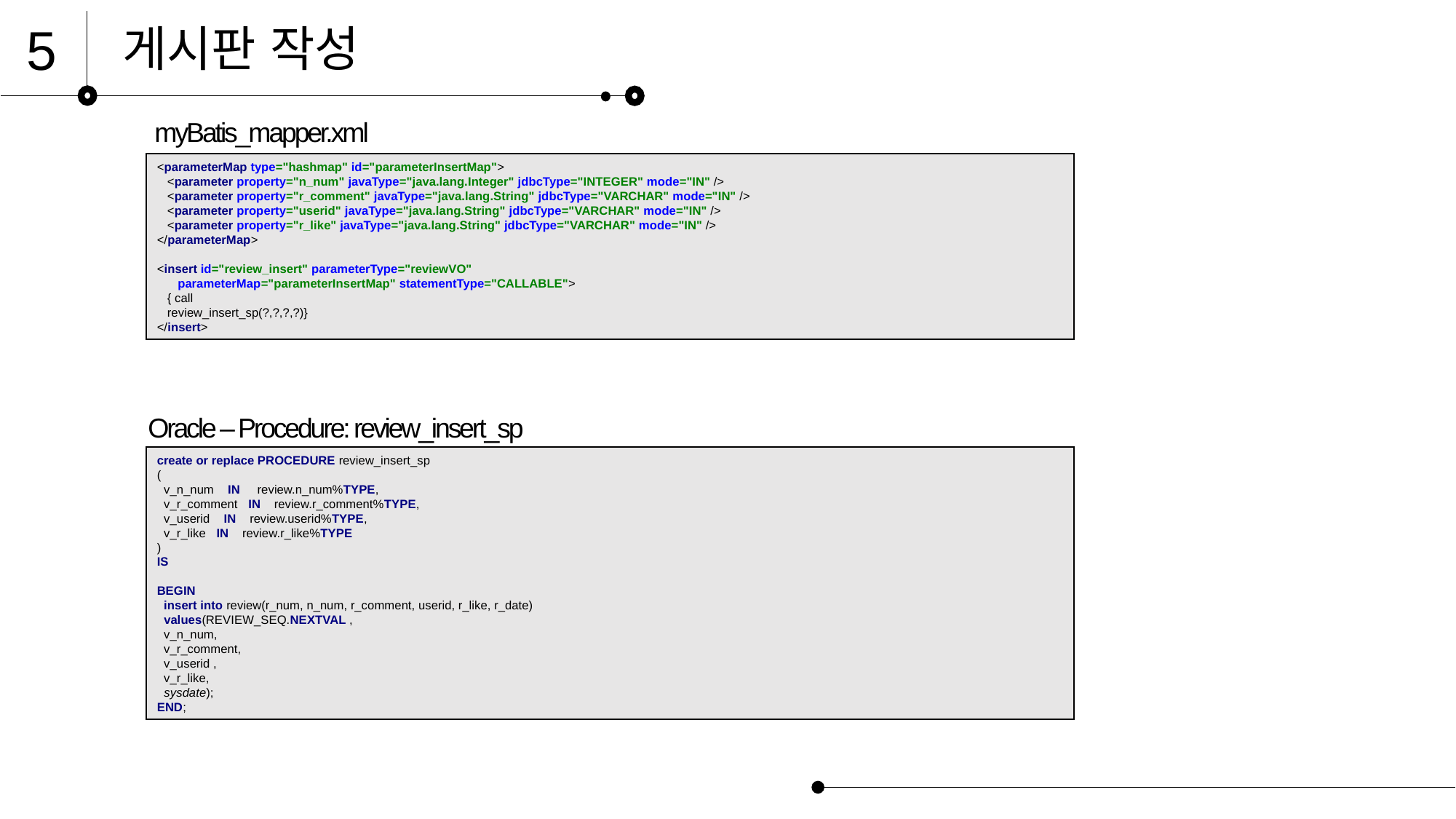

5

게시판 작성
myBatis_mapper.xml
<parameterMap type="hashmap" id="parameterInsertMap">
   <parameter property="n_num" javaType="java.lang.Integer" jdbcType="INTEGER" mode="IN" />
   <parameter property="r_comment" javaType="java.lang.String" jdbcType="VARCHAR" mode="IN" />
   <parameter property="userid" javaType="java.lang.String" jdbcType="VARCHAR" mode="IN" />
   <parameter property="r_like" javaType="java.lang.String" jdbcType="VARCHAR" mode="IN" />
</parameterMap>
<insert id="review_insert" parameterType="reviewVO"
      parameterMap="parameterInsertMap" statementType="CALLABLE">
   { call
   review_insert_sp(?,?,?,?)}
</insert>
Oracle – Procedure: review_insert_sp
create or replace PROCEDURE review_insert_sp
(
  v_n_num    IN     review.n_num%TYPE,
  v_r_comment   IN    review.r_comment%TYPE,
  v_userid    IN    review.userid%TYPE,
  v_r_like   IN    review.r_like%TYPE
)
IS
BEGIN
  insert into review(r_num, n_num, r_comment, userid, r_like, r_date)
  values(REVIEW_SEQ.NEXTVAL ,
  v_n_num,
  v_r_comment,
  v_userid ,
  v_r_like,
  sysdate);
END;